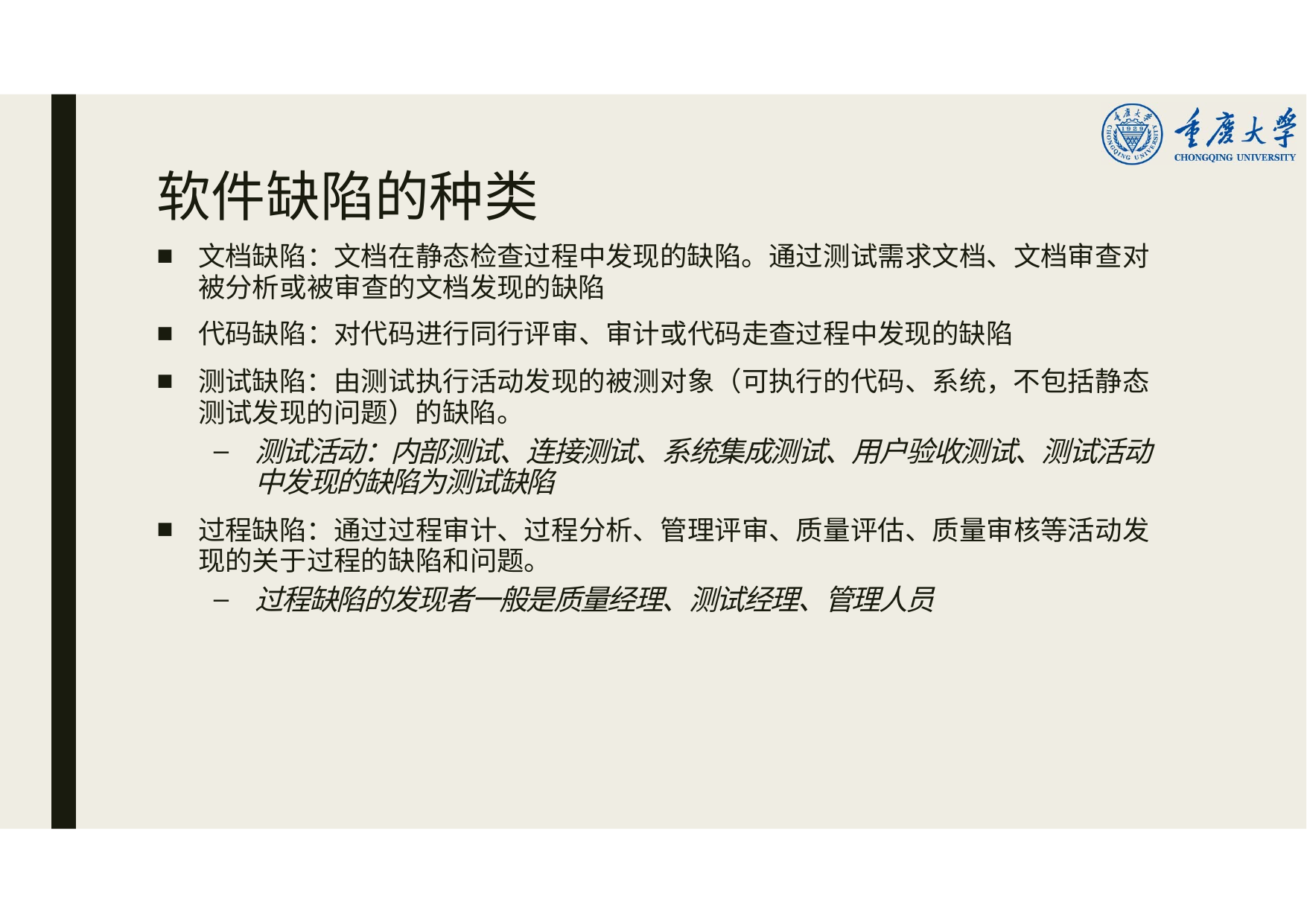

# 软件缺陷的种类
文档缺陷：文档在静态检查过程中发现的缺陷。通过测试需求文档、文档审查对 被分析或被审查的文档发现的缺陷
代码缺陷：对代码进行同行评审、审计或代码走查过程中发现的缺陷
测试缺陷：由测试执行活动发现的被测对象（可执行的代码、系统，不包括静态 测试发现的问题）的缺陷。
测试活动：内部测试、连接测试、系统集成测试、用户验收测试、测试活动 中发现的缺陷为测试缺陷
过程缺陷：通过过程审计、过程分析、管理评审、质量评估、质量审核等活动发 现的关于过程的缺陷和问题。
过程缺陷的发现者一般是质量经理、测试经理、管理人员